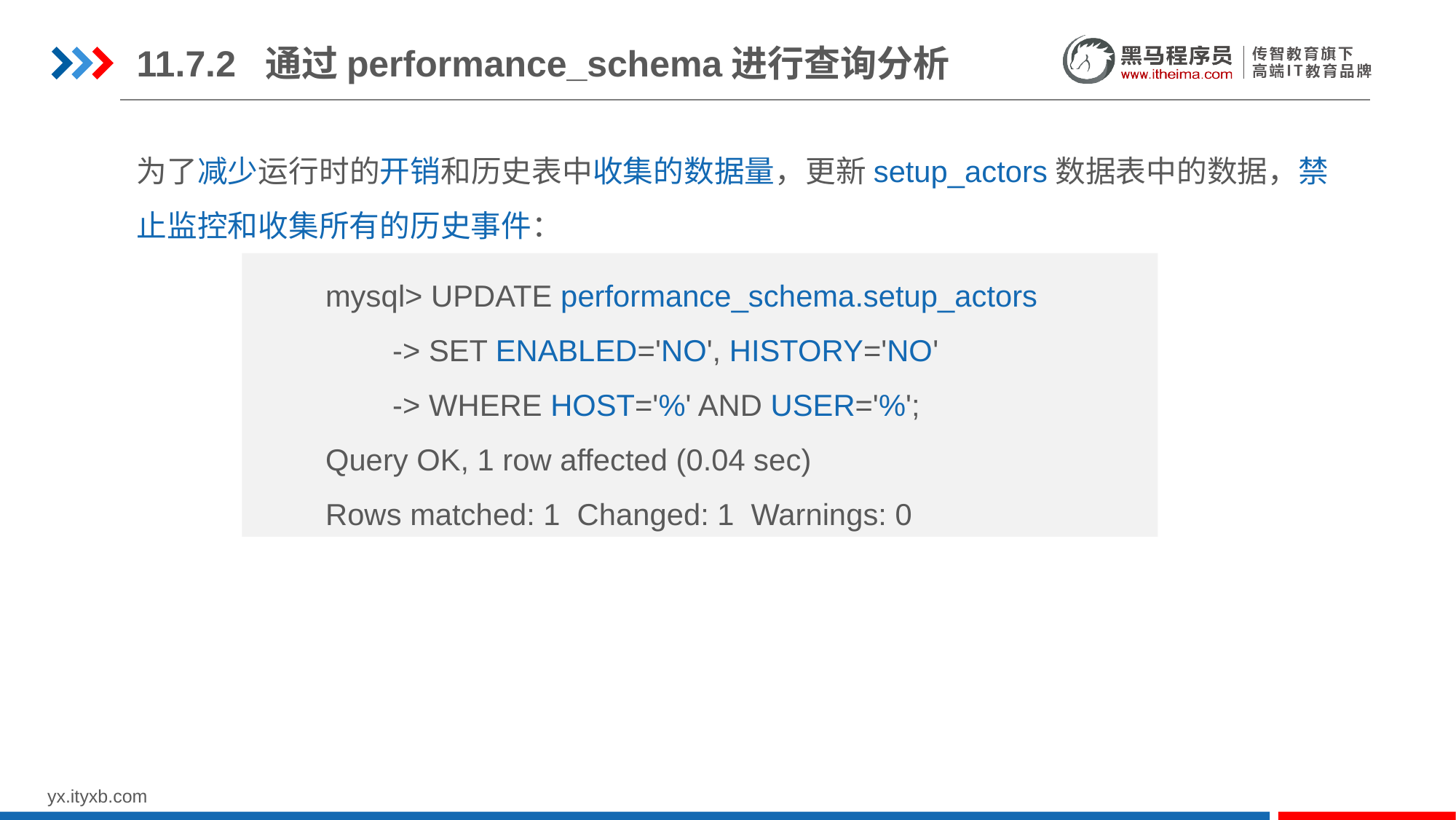

11.7.2  通过performance_schema进行查询分析
为了减少运行时的开销和历史表中收集的数据量，更新setup_actors数据表中的数据，禁止监控和收集所有的历史事件：
mysql> UPDATE performance_schema.setup_actors
        -> SET ENABLED='NO', HISTORY='NO'
        -> WHERE HOST='%' AND USER='%';
Query OK, 1 row affected (0.04 sec)
Rows matched: 1  Changed: 1  Warnings: 0